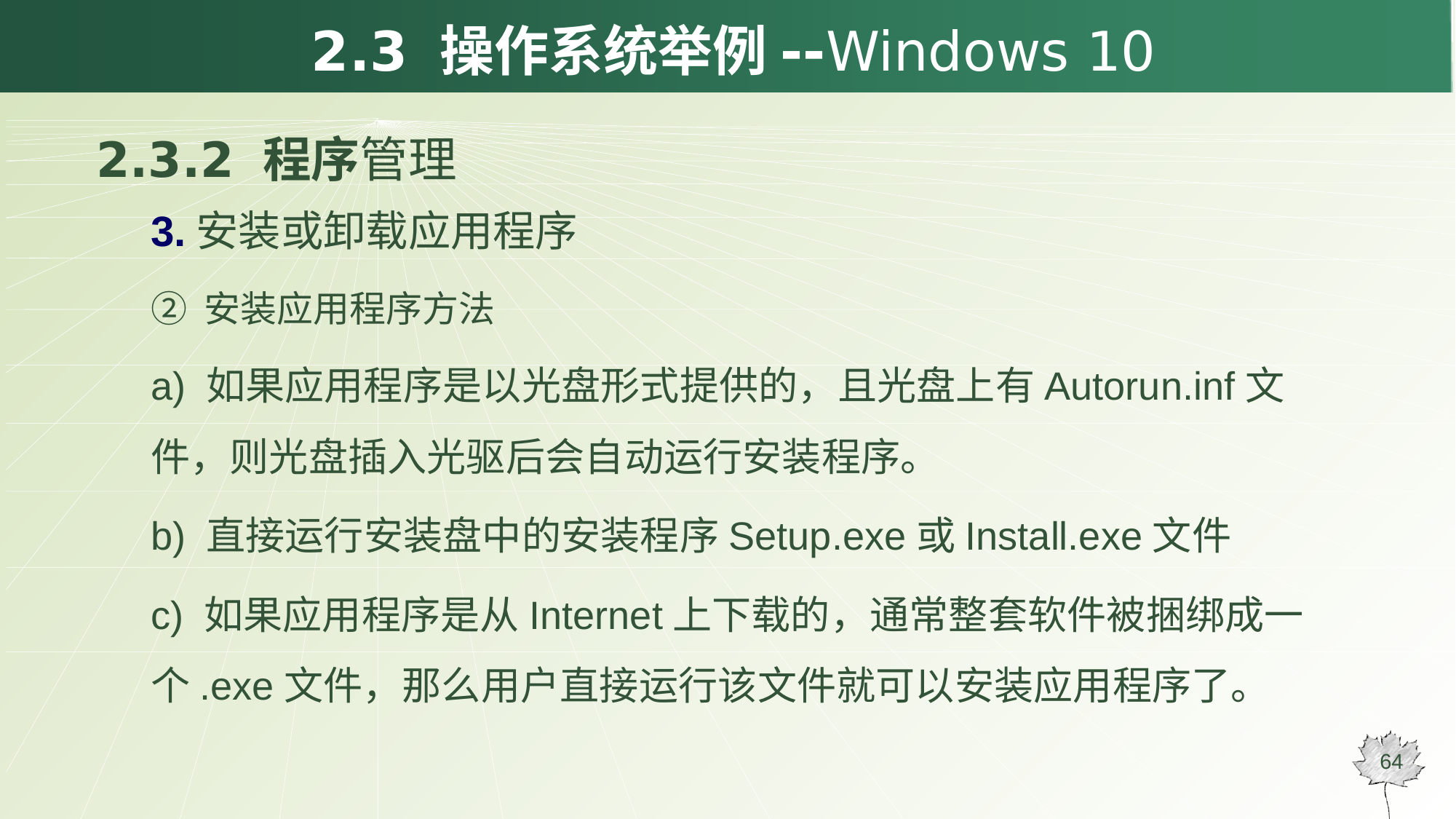

# 2.3 操作系统举例--Windows 10
2.3.2 程序管理
3.安装或卸载应用程序
② 安装应用程序方法
a) 如果应用程序是以光盘形式提供的，且光盘上有Autorun.inf文件，则光盘插入光驱后会自动运行安装程序。
b) 直接运行安装盘中的安装程序Setup.exe或Install.exe文件
c) 如果应用程序是从Internet上下载的，通常整套软件被捆绑成一个.exe文件，那么用户直接运行该文件就可以安装应用程序了。
64